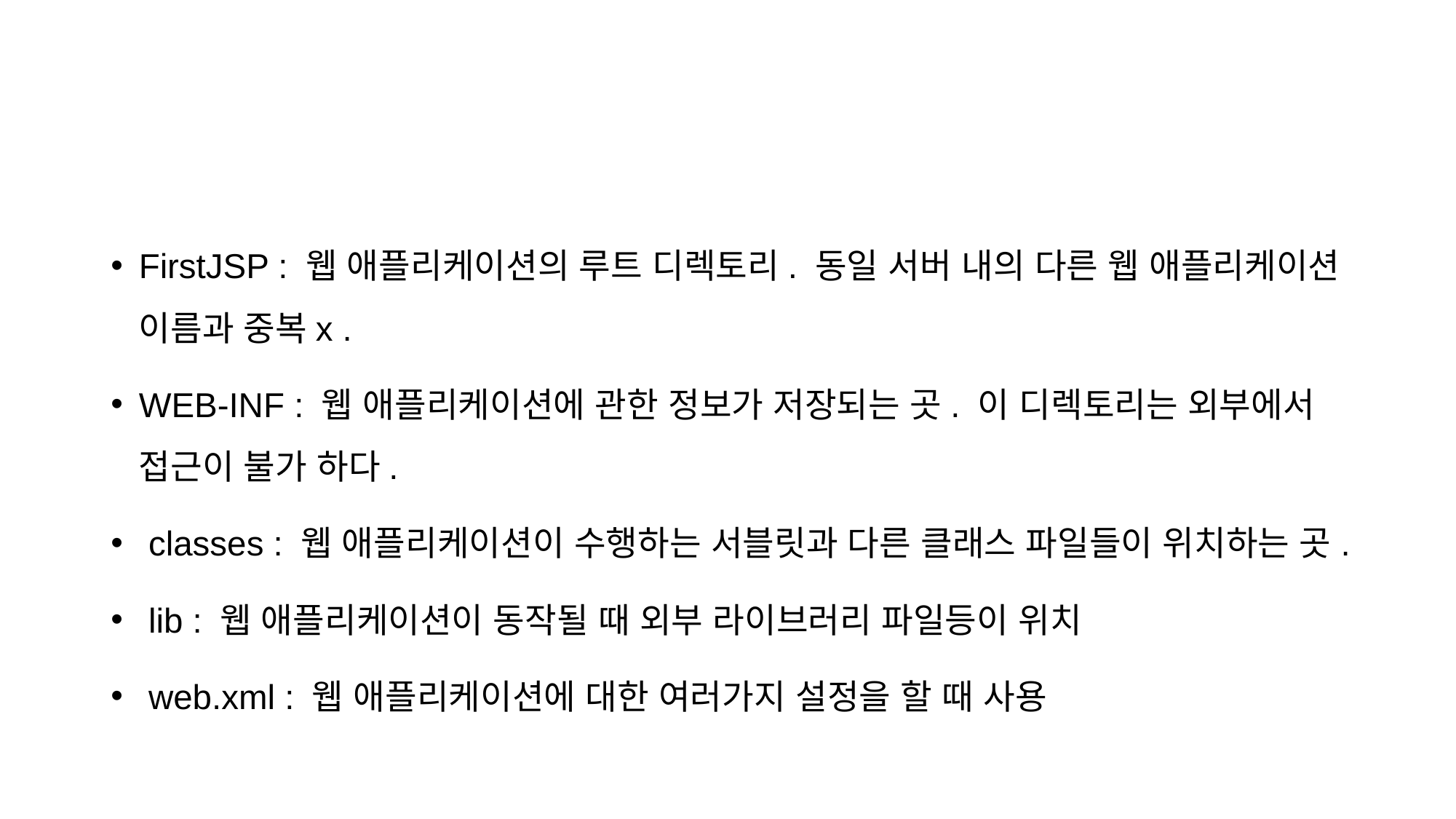

#
FirstJSP : 웹 애플리케이션의 루트 디렉토리. 동일 서버 내의 다른 웹 애플리케이션 이름과 중복x .
WEB-INF : 웹 애플리케이션에 관한 정보가 저장되는 곳. 이 디렉토리는 외부에서 접근이 불가 하다.
 classes : 웹 애플리케이션이 수행하는 서블릿과 다른 클래스 파일들이 위치하는 곳.
 lib : 웹 애플리케이션이 동작될 때 외부 라이브러리 파일등이 위치
 web.xml : 웹 애플리케이션에 대한 여러가지 설정을 할 때 사용